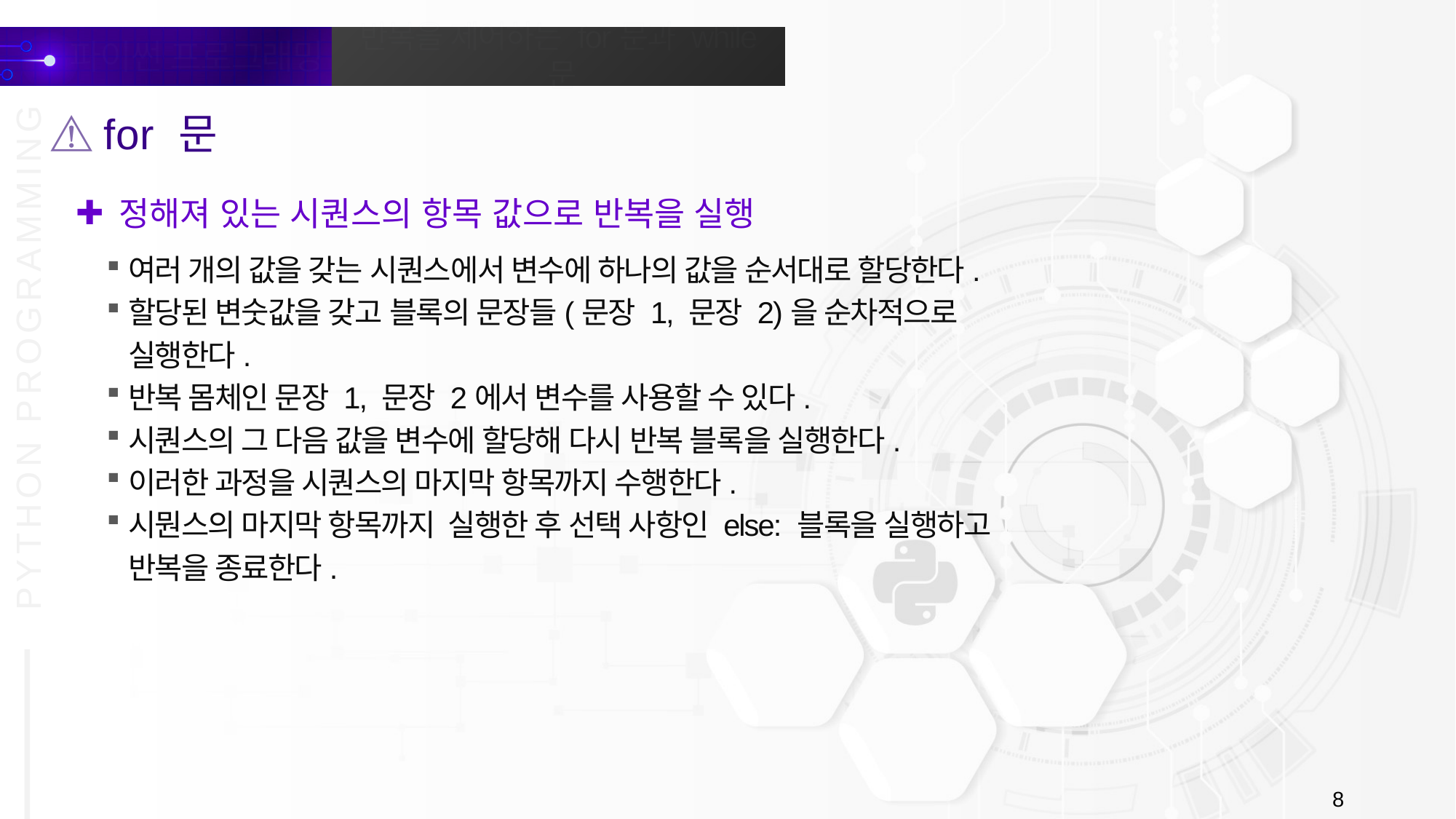

for 문
정해져 있는 시퀀스의 항목 값으로 반복을 실행
여러 개의 값을 갖는 시퀀스에서 변수에 하나의 값을 순서대로 할당한다.
할당된 변숫값을 갖고 블록의 문장들(문장 1, 문장 2)을 순차적으로 실행한다.
반복 몸체인 문장 1, 문장 2에서 변수를 사용할 수 있다.
시퀀스의 그 다음 값을 변수에 할당해 다시 반복 블록을 실행한다.
이러한 과정을 시퀀스의 마지막 항목까지 수행한다.
시뭔스의 마지막 항목까지  실행한 후 선택 사항인 else: 블록을 실행하고
반복을 종료한다.
8